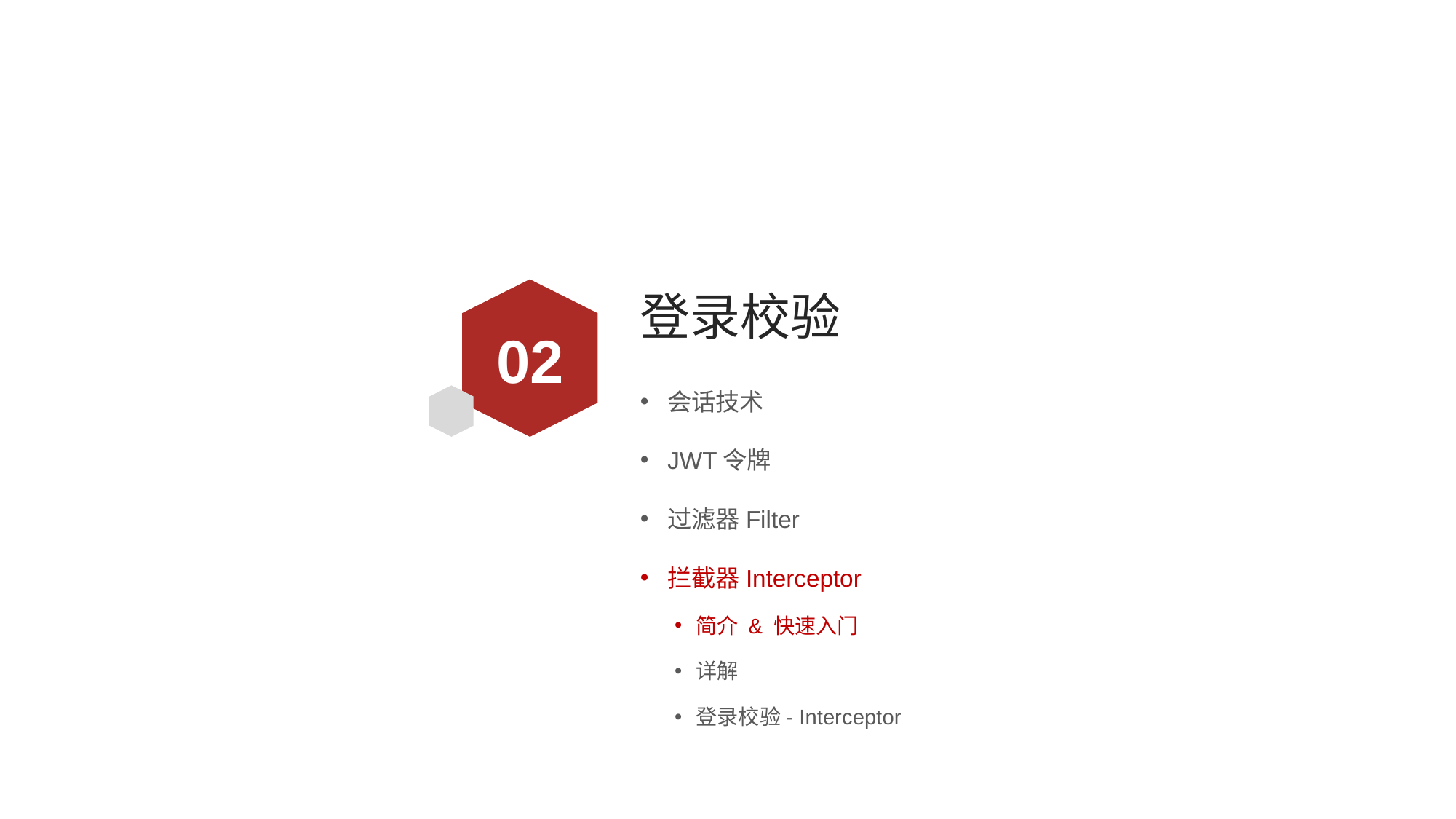

# 登录校验
02
会话技术
JWT令牌
过滤器Filter
拦截器Interceptor
简介 & 快速入门
详解
登录校验- Interceptor